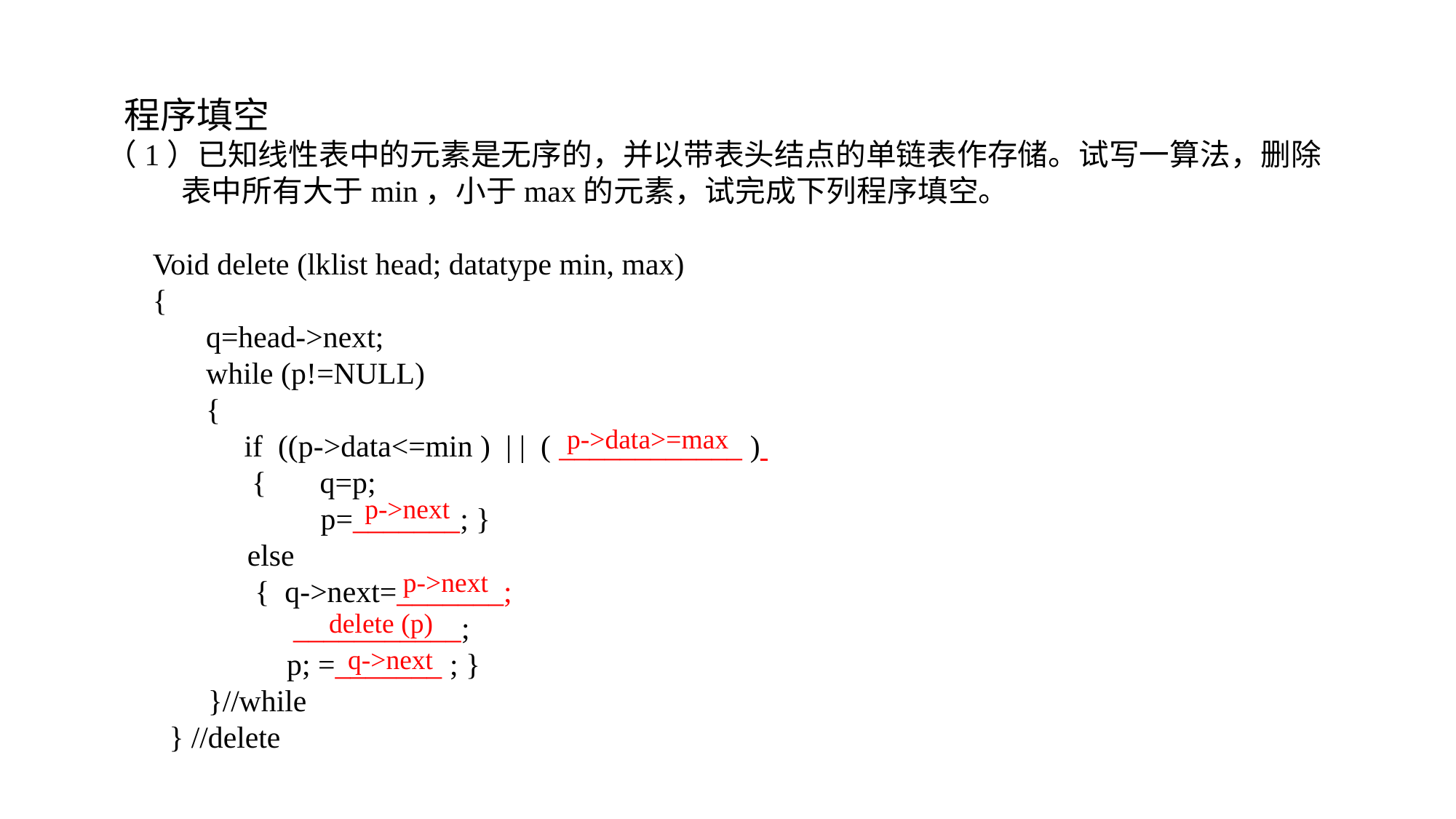

程序填空
（1）已知线性表中的元素是无序的，并以带表头结点的单链表作存储。试写一算法，删除
          表中所有大于min，小于max的元素，试完成下列程序填空。

      Void delete (lklist head; datatype min, max)
      {
             q=head->next;
             while (p!=NULL)
             {
                  if  ((p->data<=min )  | |  ( ____________ )
                   {       q=p;
                            p=_______; }
            else
             {  q->next=_______;
              ___________;
             p; =_______ ; }
       }//while
    } //delete
p->data>=max
p->next
 p->next
delete (p)
q->next